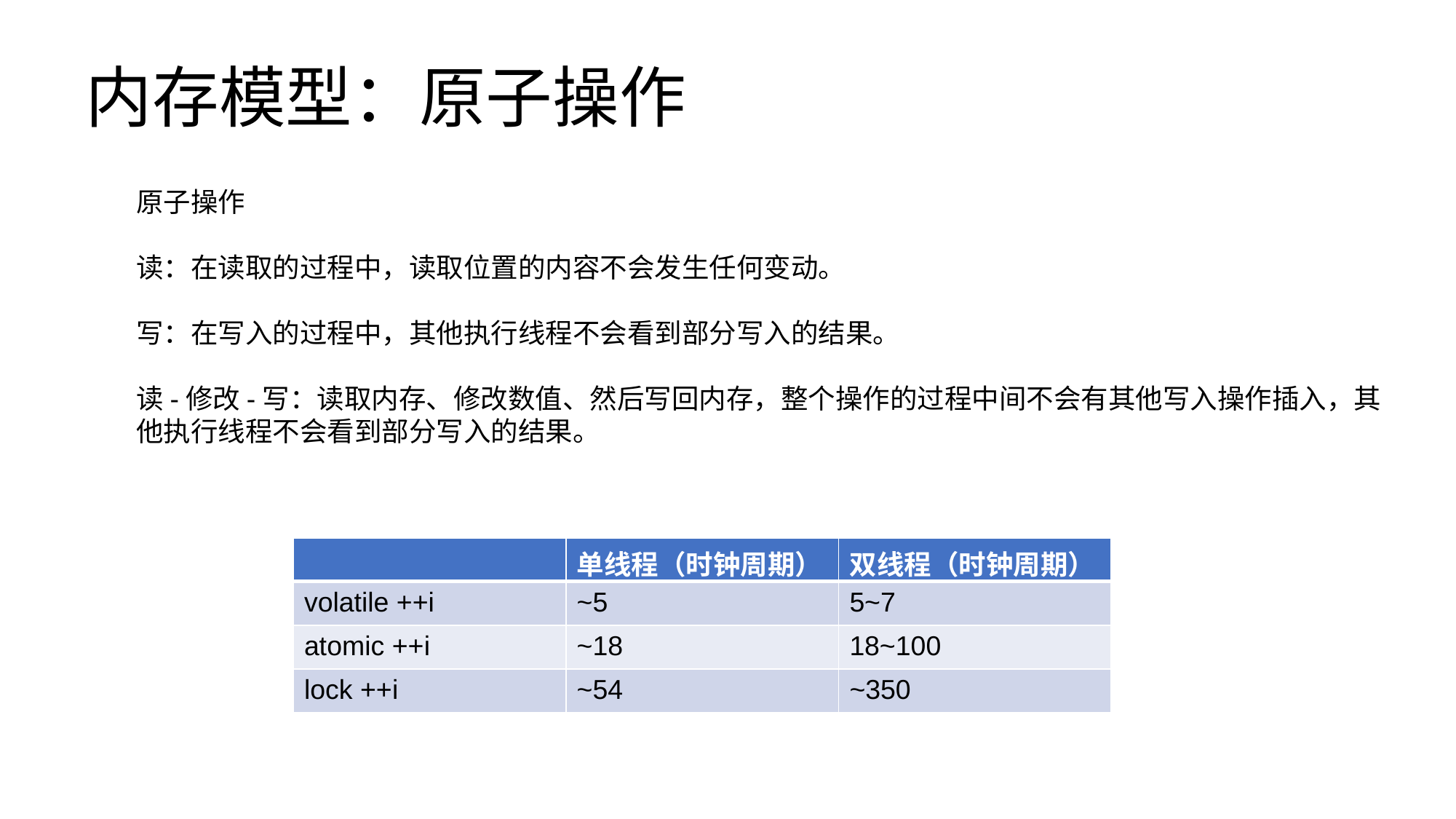

# 内存模型：原子操作
原子操作

读：在读取的过程中，读取位置的内容不会发生任何变动。

写：在写入的过程中，其他执行线程不会看到部分写入的结果。

读-修改-写：读取内存、修改数值、然后写回内存，整个操作的过程中间不会有其他写入操作插入，其他执行线程不会看到部分写入的结果。
|  | 单线程（时钟周期） | 双线程（时钟周期） |
| --- | --- | --- |
| volatile ++i | ~5 | 5~7 |
| atomic ++i | ~18 | 18~100 |
| lock ++i | ~54 | ~350 |